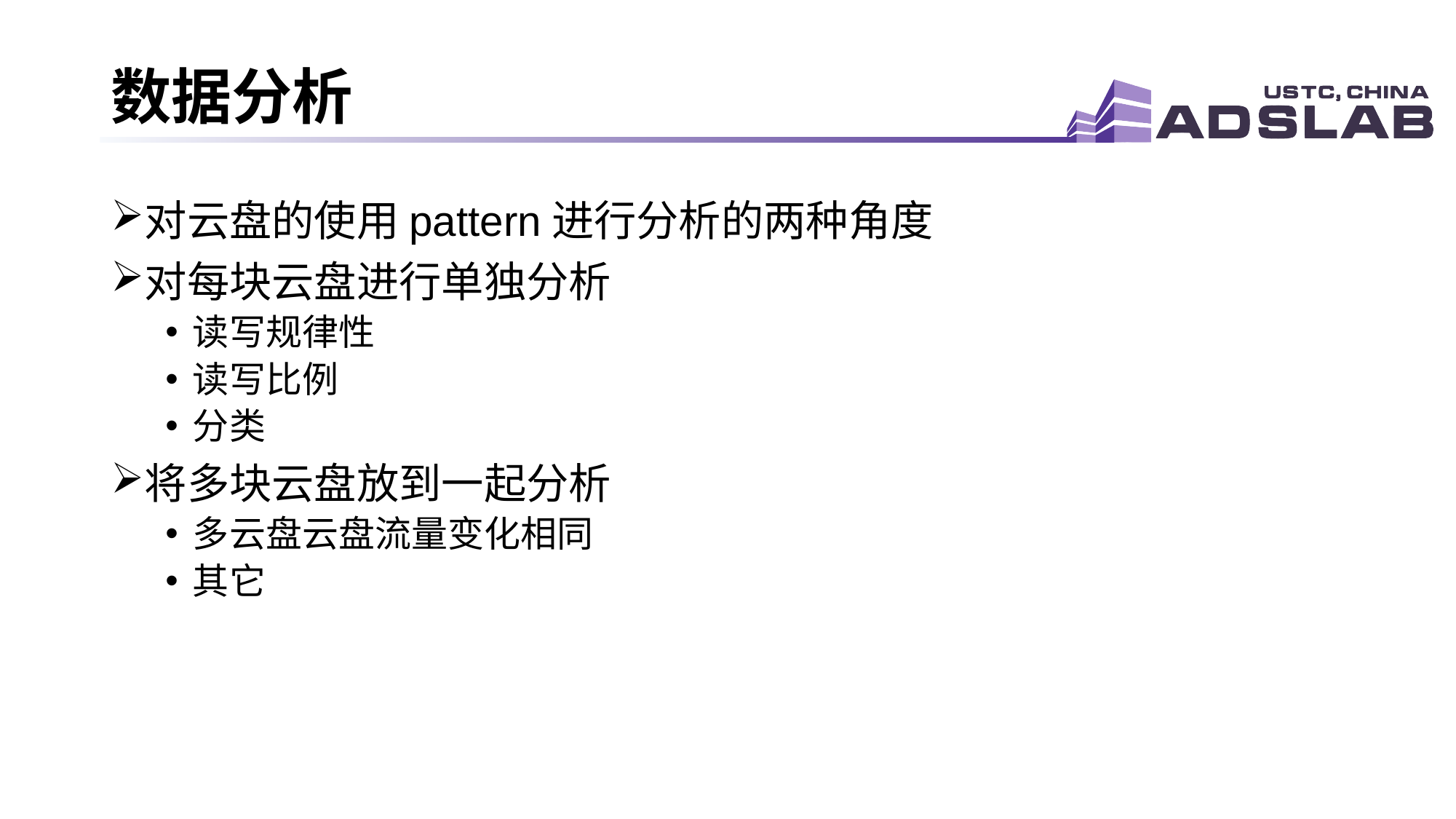

# 数据分析
对云盘的使用pattern进行分析的两种角度
对每块云盘进行单独分析
读写规律性
读写比例
分类
将多块云盘放到一起分析
多云盘云盘流量变化相同
其它
3